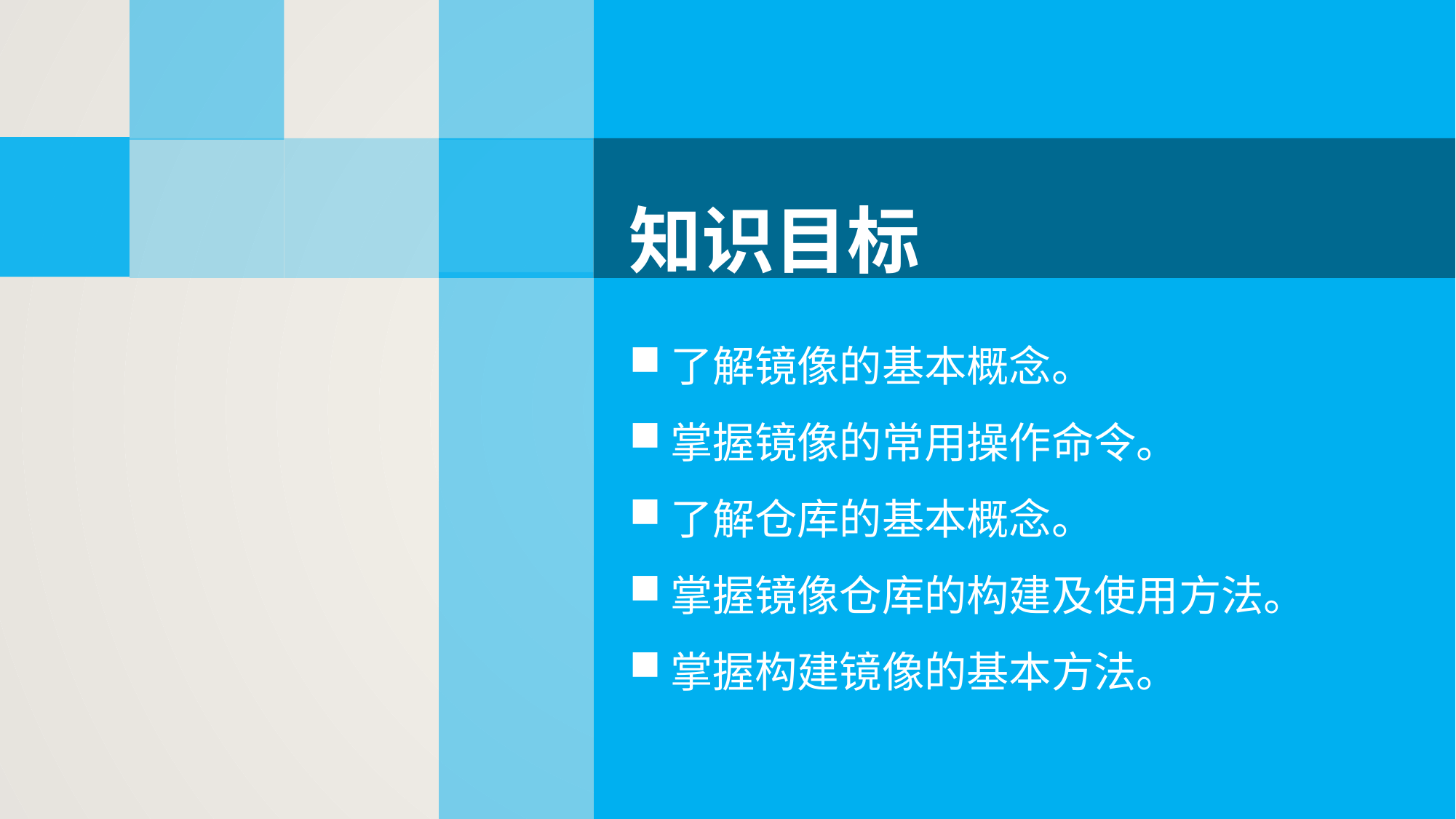

知识目标
了解镜像的基本概念。
掌握镜像的常用操作命令。
了解仓库的基本概念。
掌握镜像仓库的构建及使用方法。
掌握构建镜像的基本方法。